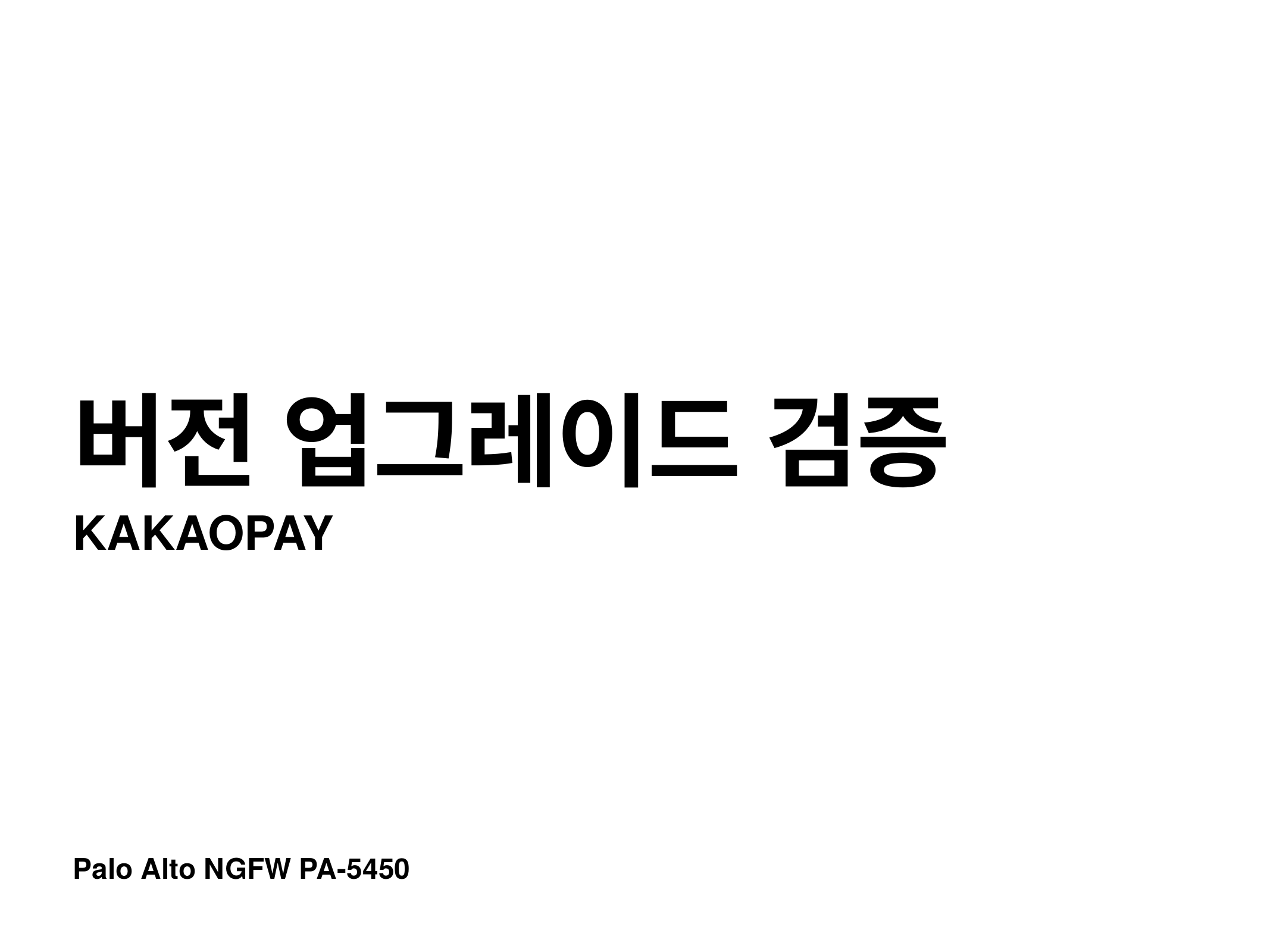

# 버전 업그레이드 검증
KAKAOPAY
Palo Alto NGFW PA-5450